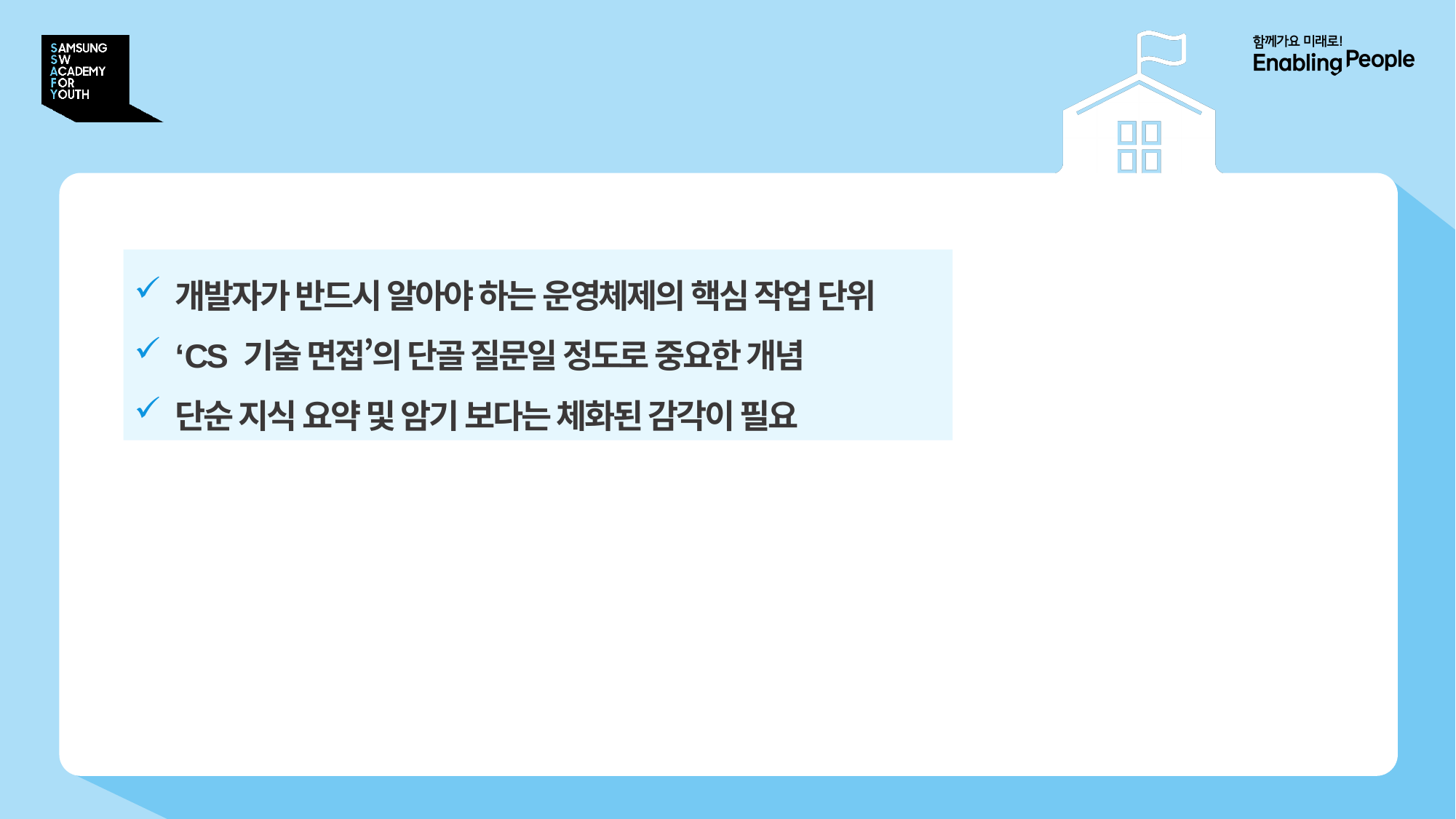

# 프로세스
개발자가 반드시 알아야 하는 운영체제의 핵심 작업 단위
‘CS 기술 면접’의 단골 질문일 정도로 중요한 개념
단순 지식 요약 및 암기 보다는 체화된 감각이 필요